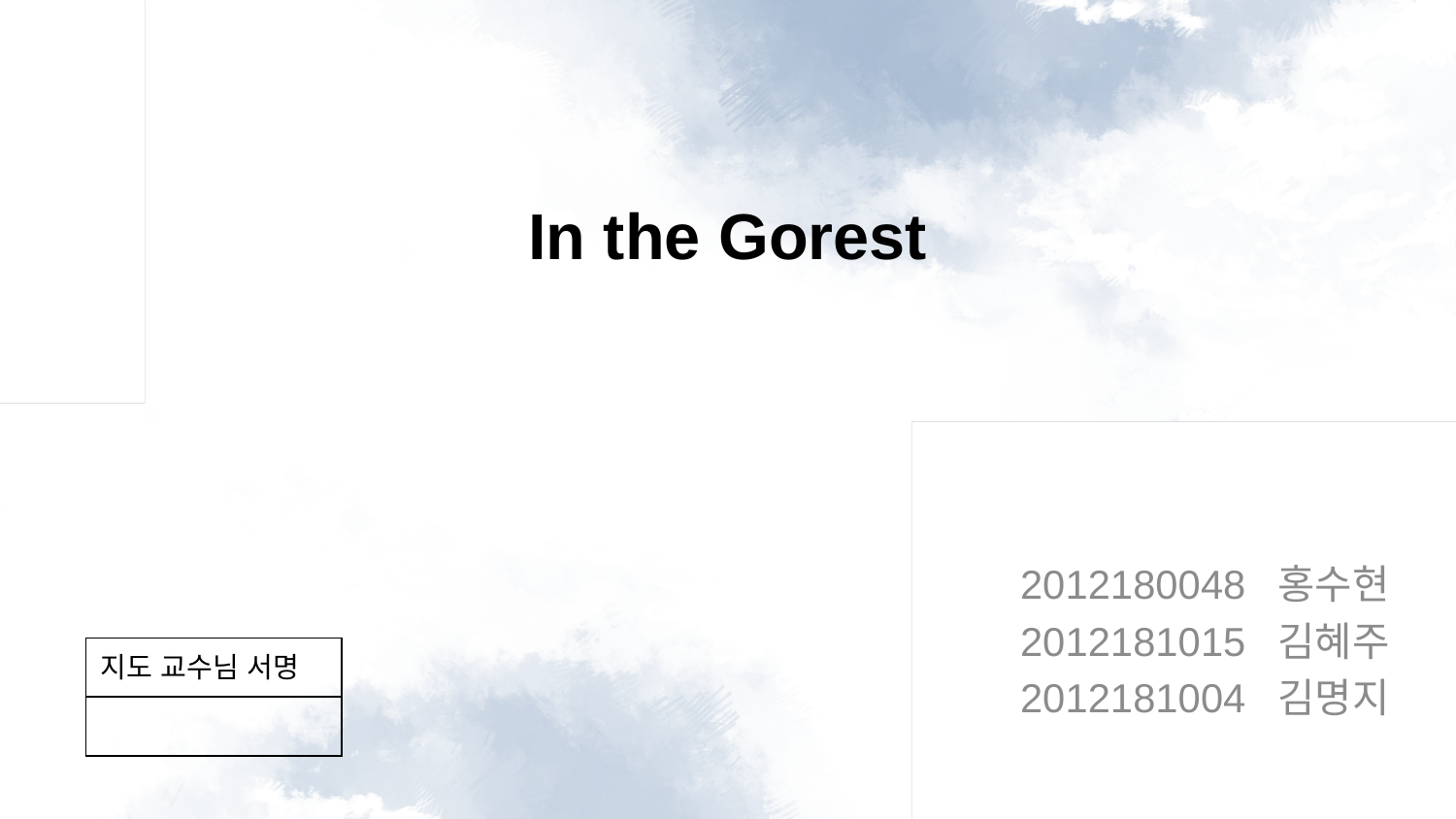

# In the Gorest
2012180048  홍수현
2012181015  김혜주
2012181004  김명지
| 지도 교수님 서명 |
| --- |
|  |